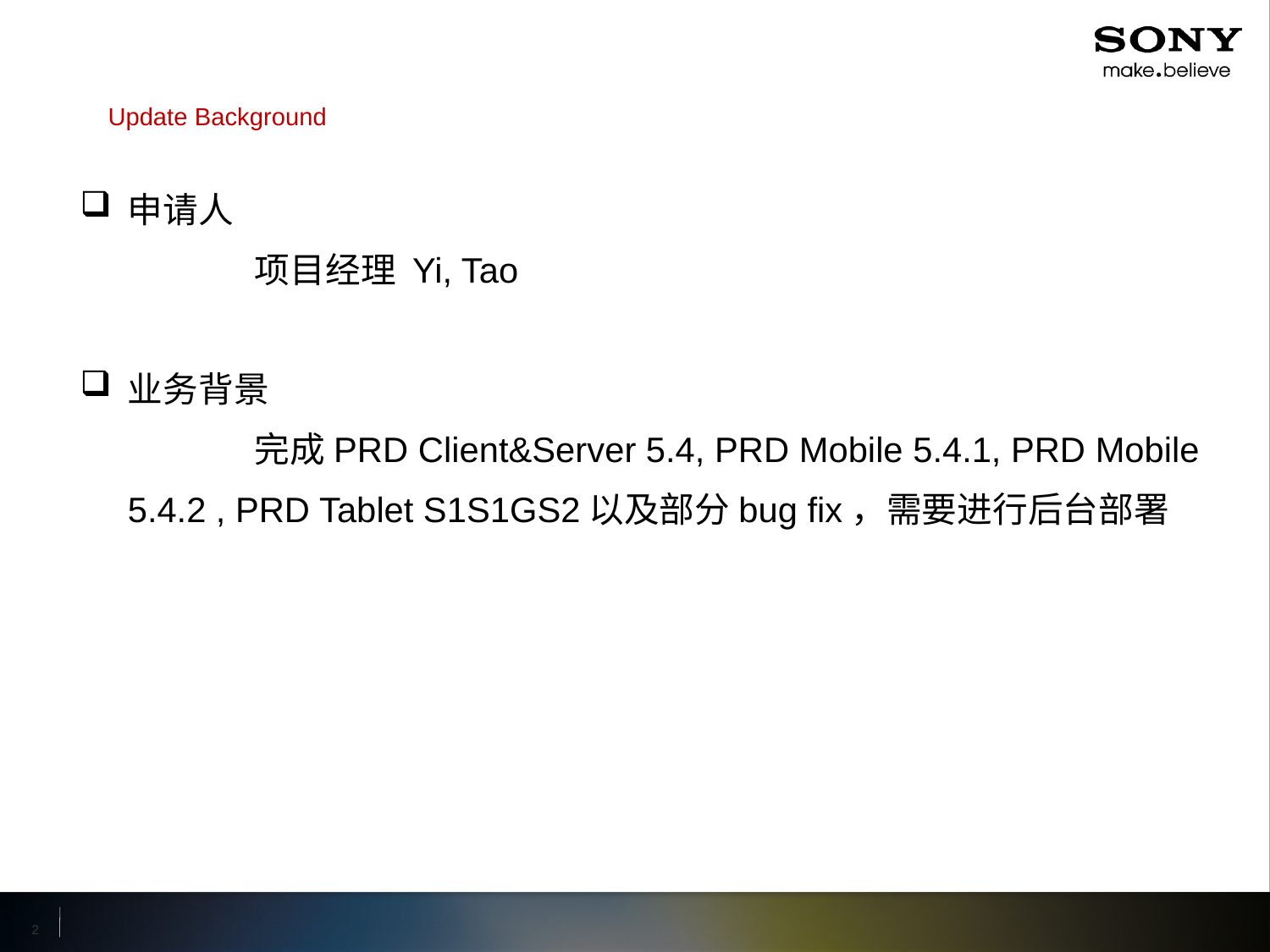

Update Background

申请人
		项目经理 Yi, Tao

业务背景
		完成PRD Client&Server 5.4, PRD Mobile 5.4.1, PRD Mobile 5.4.2 , PRD Tablet S1­S1G­S2以及部分bug fix，需要进行后台部署